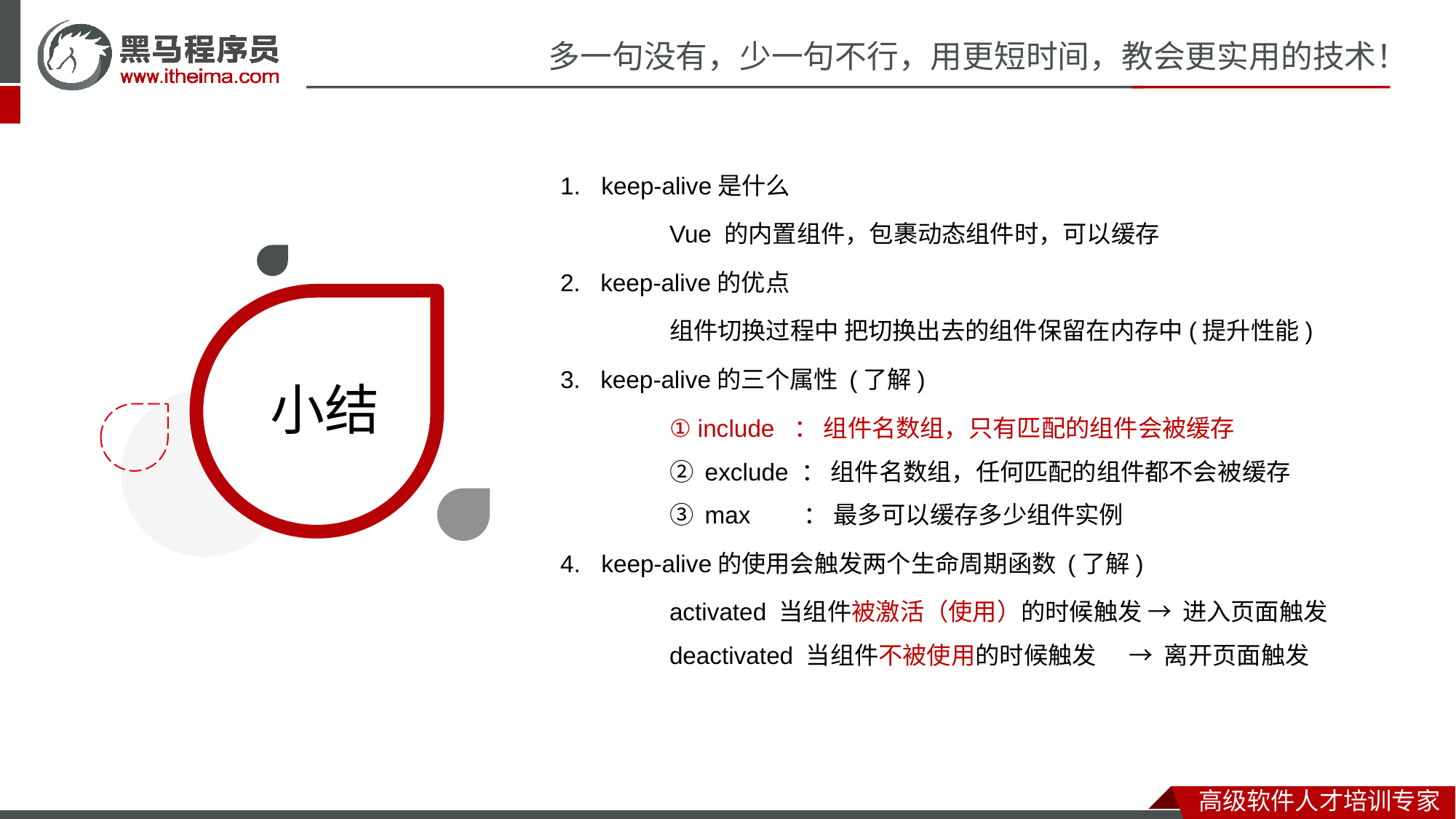

keep-alive是什么
	Vue 的内置组件，包裹动态组件时，可以缓存
2.   keep-alive的优点
	组件切换过程中 把切换出去的组件保留在内存中(提升性能)
3.   keep-alive的三个属性 (了解)
	① include  ： 组件名数组，只有匹配的组件会被缓存
	② exclude ： 组件名数组，任何匹配的组件都不会被缓存
	③ max       ： 最多可以缓存多少组件实例
keep-alive的使用会触发两个生命周期函数 (了解)
   	activated 当组件被激活（使用）的时候触发 →  进入页面触发
	deactivated 当组件不被使用的时候触发      →  离开页面触发